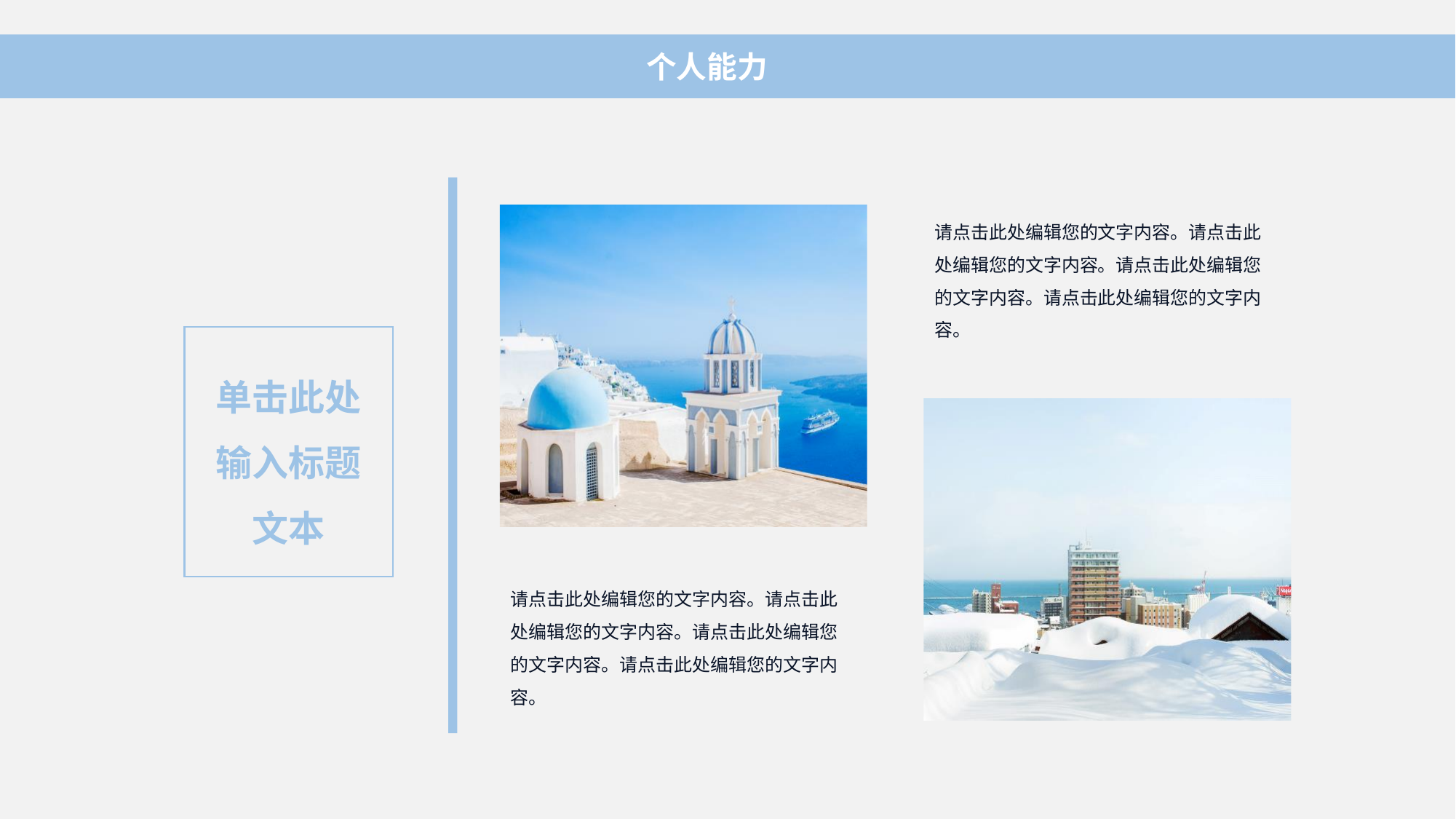

个人能力

请点击此处编辑您的文字内容。请点击此处编辑您的文字内容。请点击此处编辑您的文字内容。请点击此处编辑您的文字内容。

单击此处
输入标题
文本

请点击此处编辑您的文字内容。请点击此处编辑您的文字内容。请点击此处编辑您的文字内容。请点击此处编辑您的文字内容。